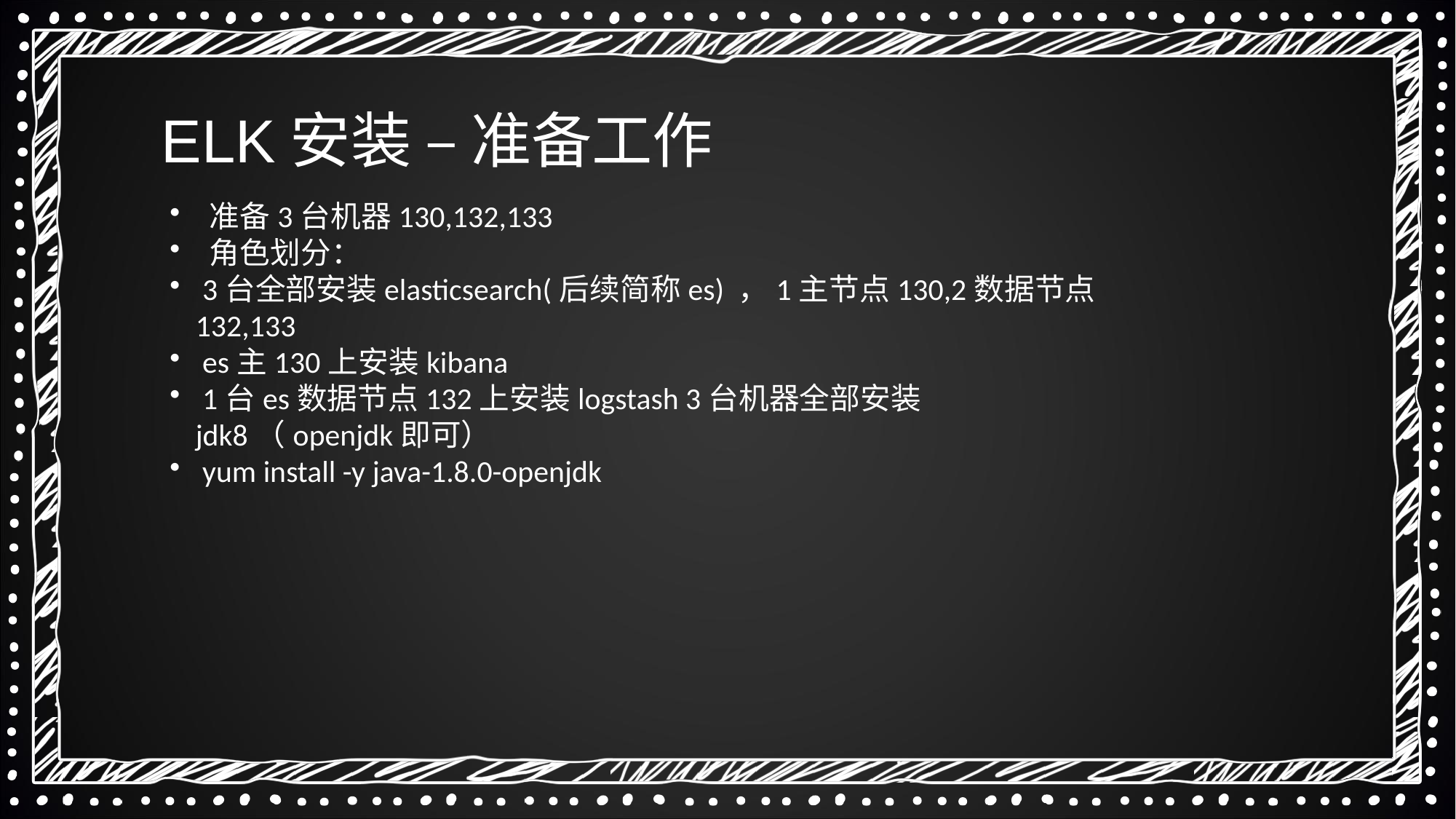

ELK安装 – 准备工作
 准备3台机器130,132,133
 角色划分：
 3台全部安装elasticsearch(后续简称es) ，1主节点130,2数据节点132,133
 es主130上安装kibana
 1台es数据节点132上安装logstash 3台机器全部安装jdk8（openjdk即可）
 yum install -y java-1.8.0-openjdk